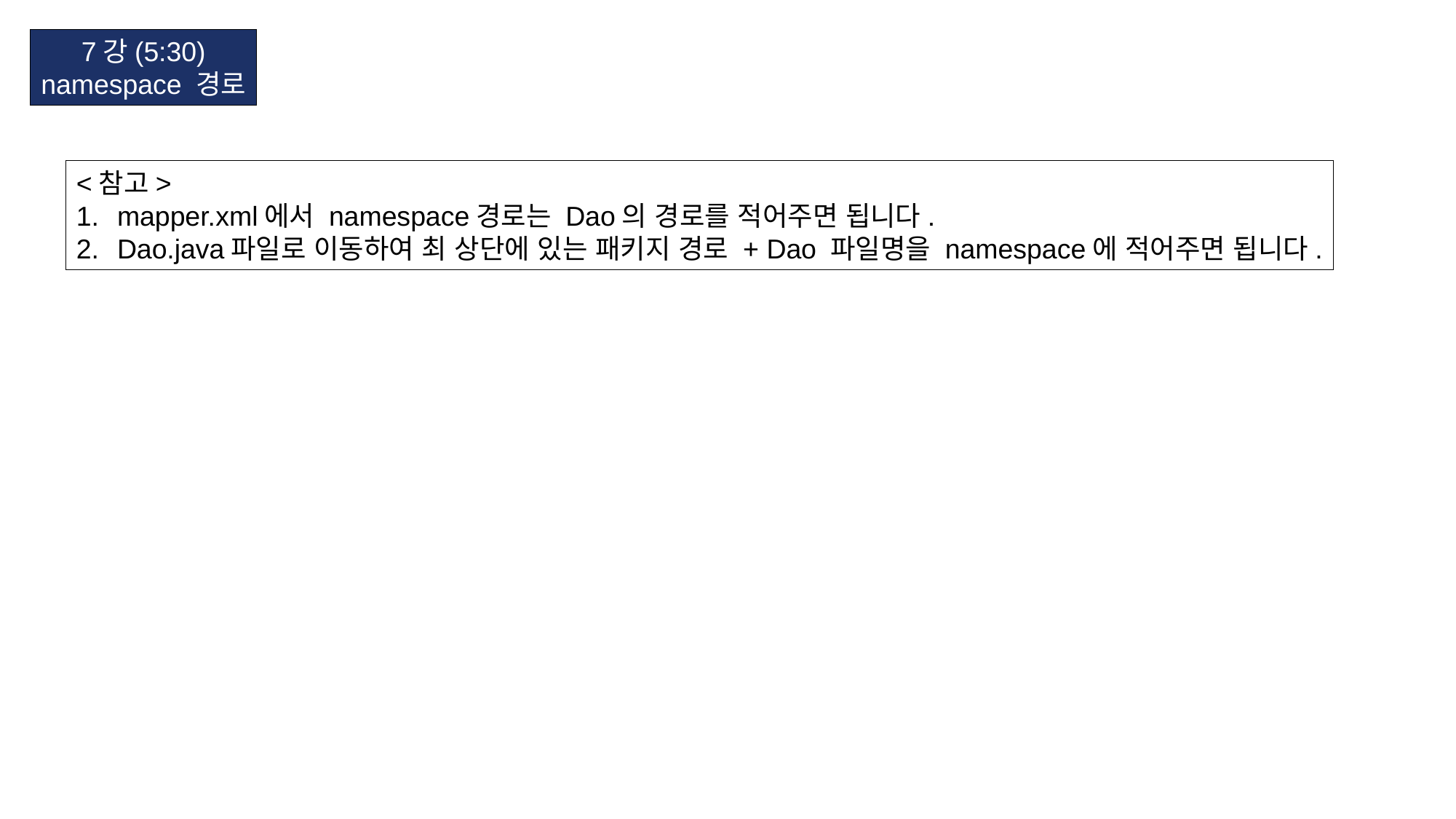

7강(5:30)
namespace 경로
<참고>
mapper.xml에서 namespace경로는 Dao의 경로를 적어주면 됩니다.
Dao.java파일로 이동하여 최 상단에 있는 패키지 경로 + Dao 파일명을 namespace에 적어주면 됩니다.